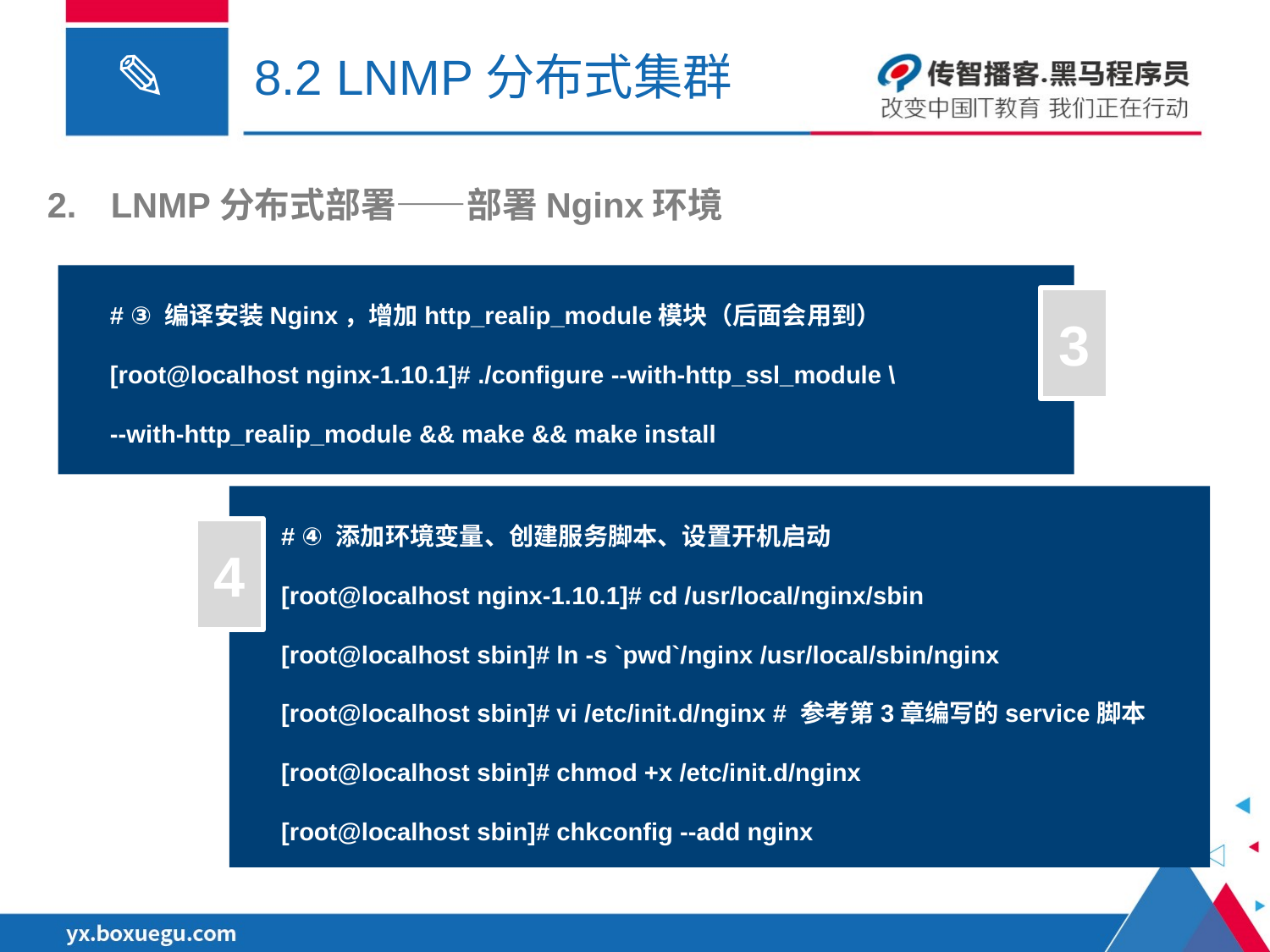

# 8.2 LNMP分布式集群
LNMP分布式部署——部署Nginx环境
# ③ 编译安装Nginx，增加http_realip_module模块（后面会用到）
[root@localhost nginx-1.10.1]# ./configure --with-http_ssl_module \
--with-http_realip_module && make && make install

3
# ④ 添加环境变量、创建服务脚本、设置开机启动
[root@localhost nginx-1.10.1]# cd /usr/local/nginx/sbin
[root@localhost sbin]# ln -s `pwd`/nginx /usr/local/sbin/nginx
[root@localhost sbin]# vi /etc/init.d/nginx # 参考第3章编写的service脚本
[root@localhost sbin]# chmod +x /etc/init.d/nginx
[root@localhost sbin]# chkconfig --add nginx

4